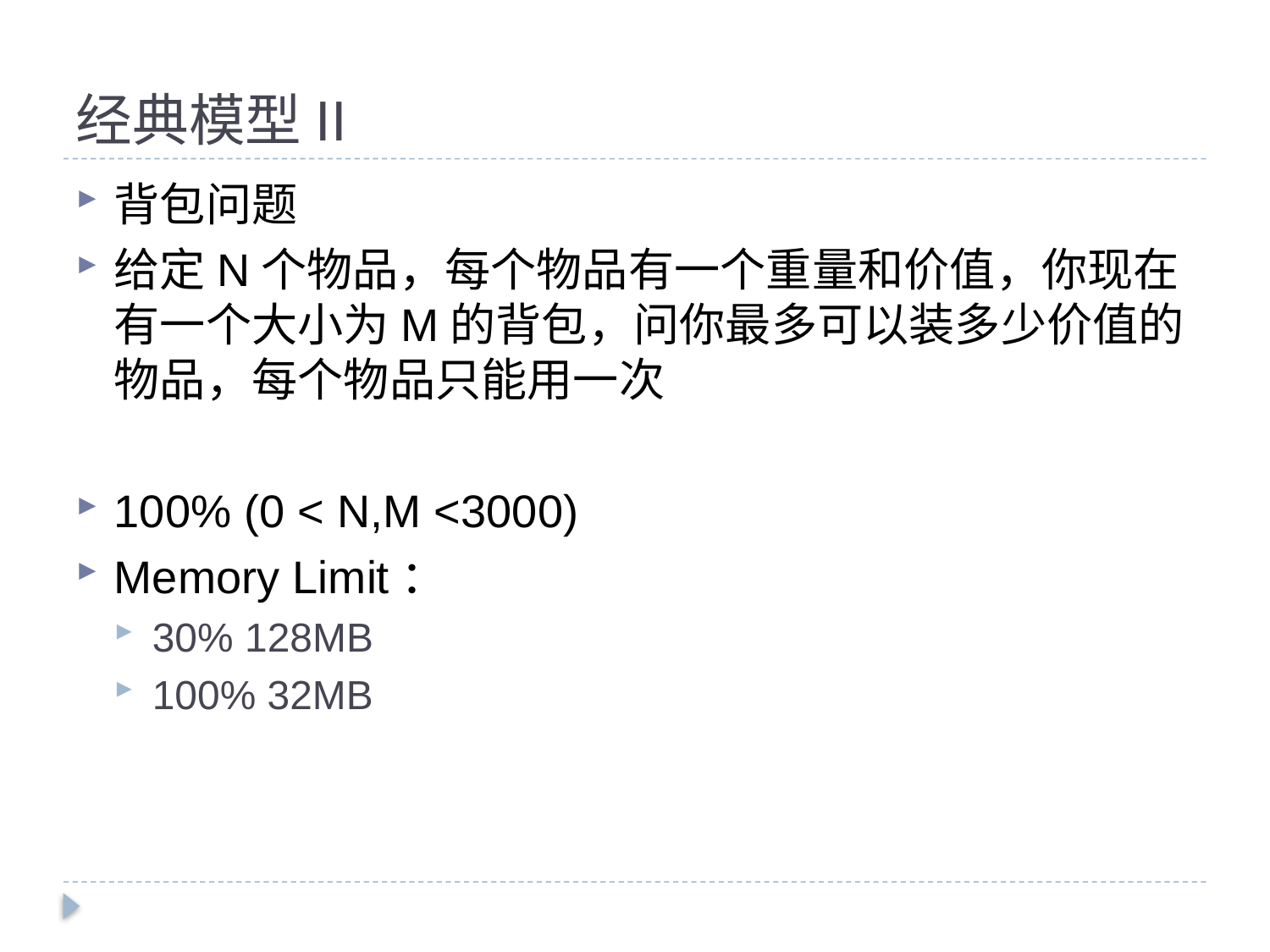

# 经典模型II
背包问题
给定N个物品，每个物品有一个重量和价值，你现在有一个大小为M的背包，问你最多可以装多少价值的物品，每个物品只能用一次

100% (0 < N,M <3000)
Memory Limit：
30% 128MB
100% 32MB